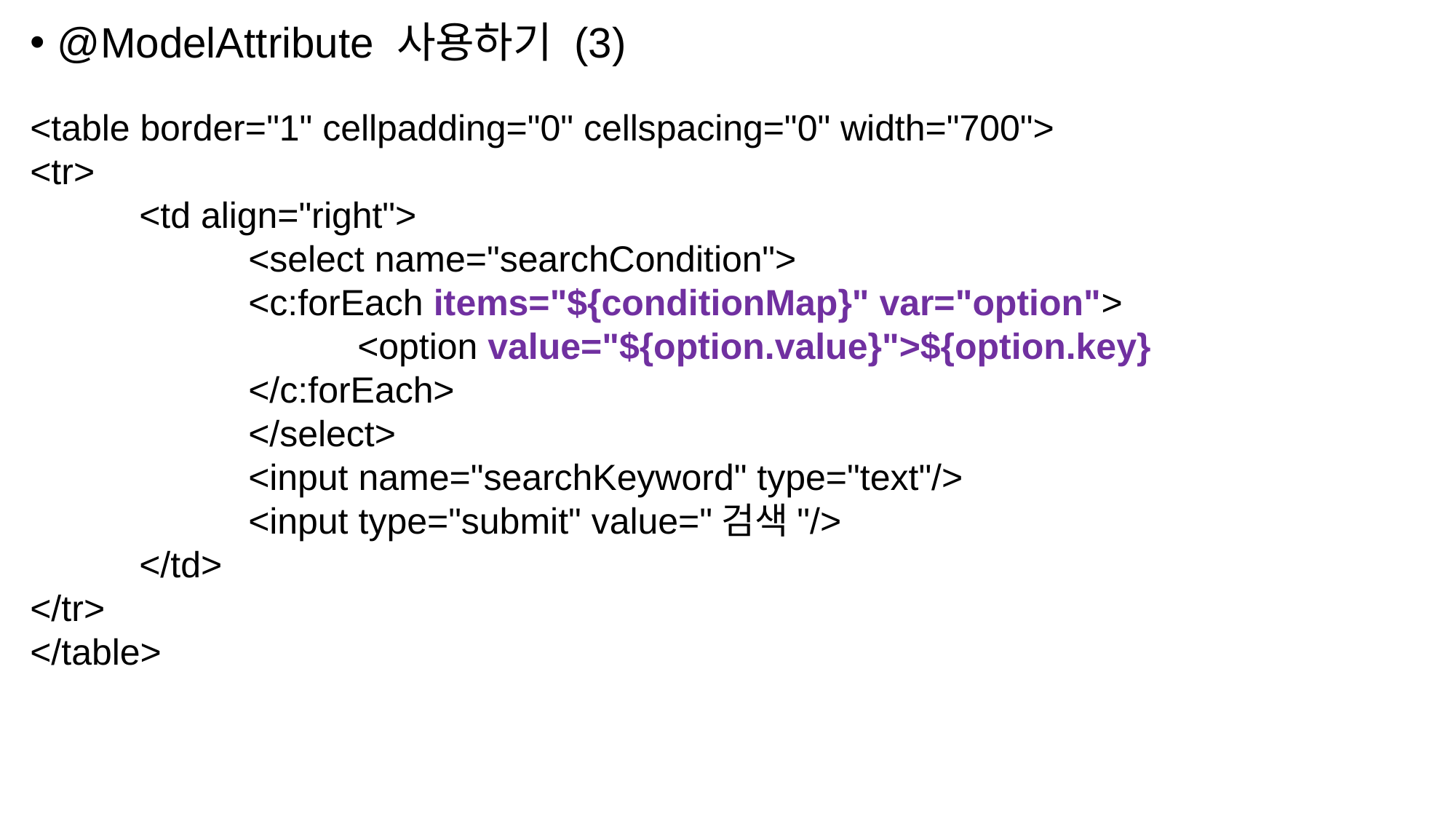

@ModelAttribute 사용하기 (3)
<table border="1" cellpadding="0" cellspacing="0" width="700">
<tr>
    	<td align="right">
        		<select name="searchCondition">
        		<c:forEach items="${conditionMap}" var="option">
            		<option value="${option.value}">${option.key}
        		</c:forEach>
        		</select>
        		<input name="searchKeyword" type="text"/>
        		<input type="submit" value="검색"/>
    	</td>
</tr>
</table>